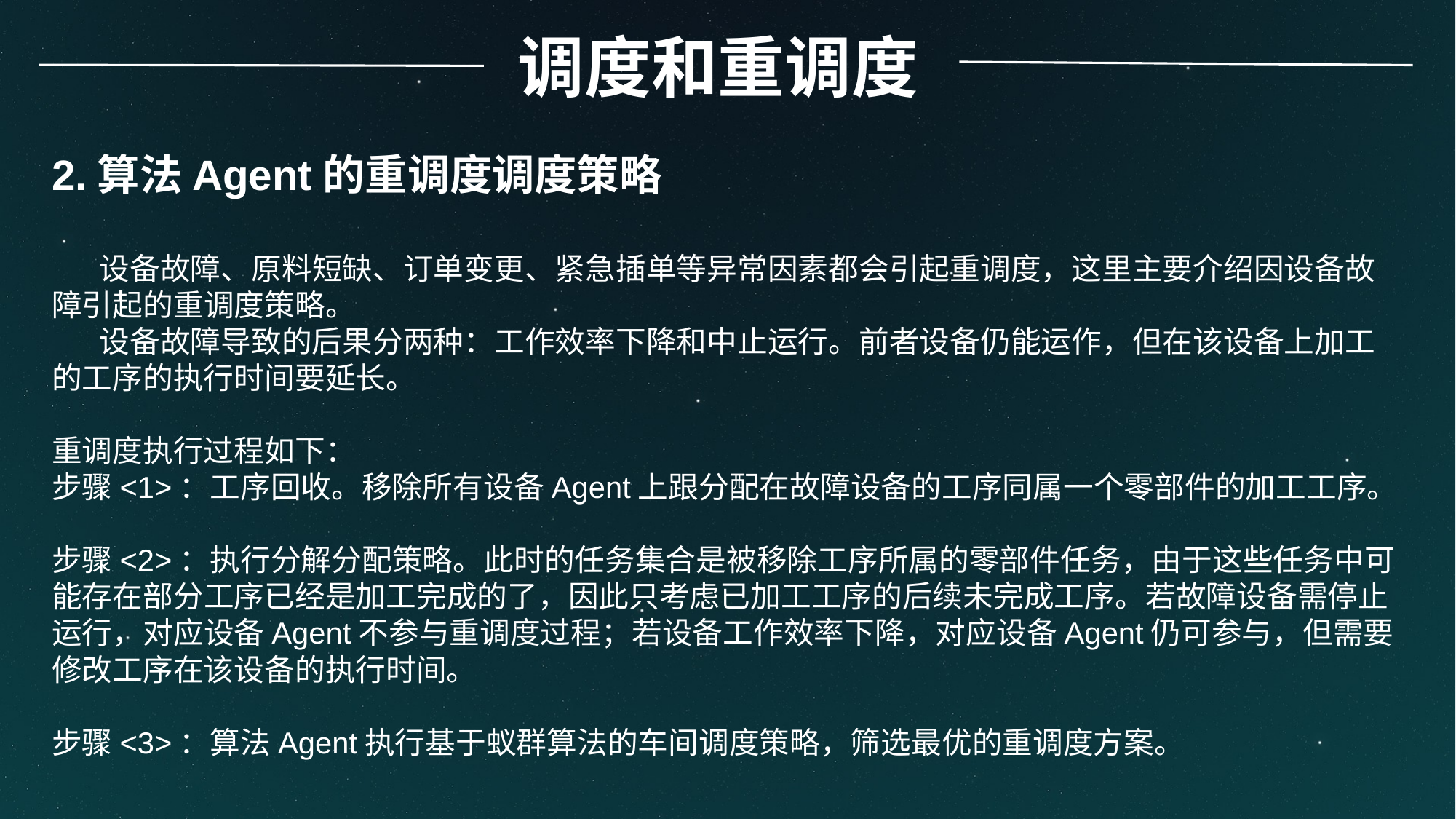

调度和重调度
2.算法Agent的重调度调度策略

      设备故障、原料短缺、订单变更、紧急插单等异常因素都会引起重调度，这里主要介绍因设备故障引起的重调度策略。
      设备故障导致的后果分两种：工作效率下降和中止运行。前者设备仍能运作，但在该设备上加工的工序的执行时间要延长。

重调度执行过程如下：
步骤<1>：工序回收。移除所有设备Agent上跟分配在故障设备的工序同属一个零部件的加工工序。

步骤<2>：执行分解分配策略。此时的任务集合是被移除工序所属的零部件任务，由于这些任务中可能存在部分工序已经是加工完成的了，因此只考虑已加工工序的后续未完成工序。若故障设备需停止运行，对应设备Agent不参与重调度过程；若设备工作效率下降，对应设备Agent仍可参与，但需要修改工序在该设备的执行时间。

步骤<3>：算法Agent执行基于蚁群算法的车间调度策略，筛选最优的重调度方案。